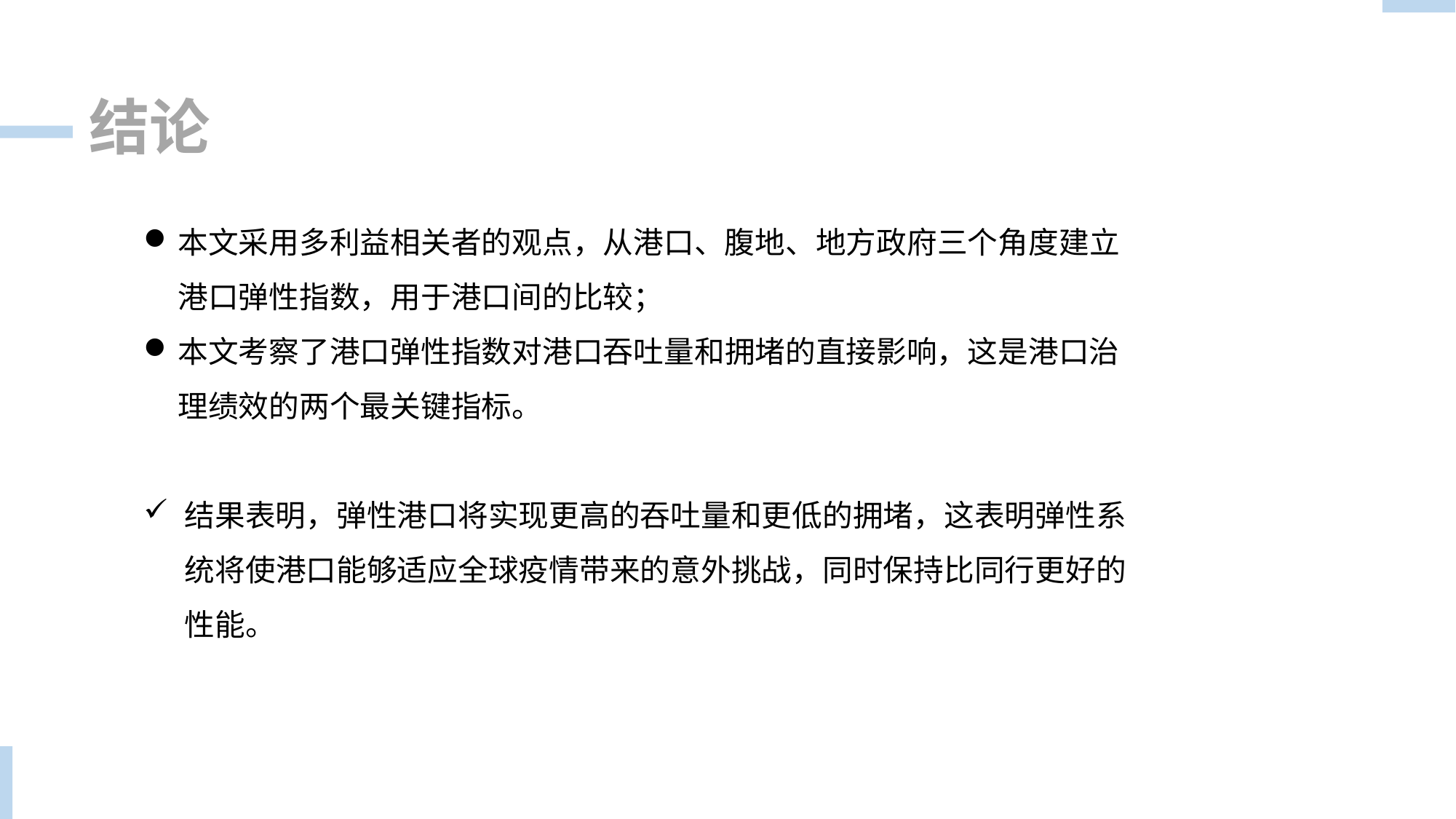

结论

本文采用多利益相关者的观点，从港口、腹地、地方政府三个角度建立港口弹性指数，用于港口间的比较；
本文考察了港口弹性指数对港口吞吐量和拥堵的直接影响，这是港口治理绩效的两个最关键指标。

结果表明，弹性港口将实现更高的吞吐量和更低的拥堵，这表明弹性系统将使港口能够适应全球疫情带来的意外挑战，同时保持比同行更好的性能。